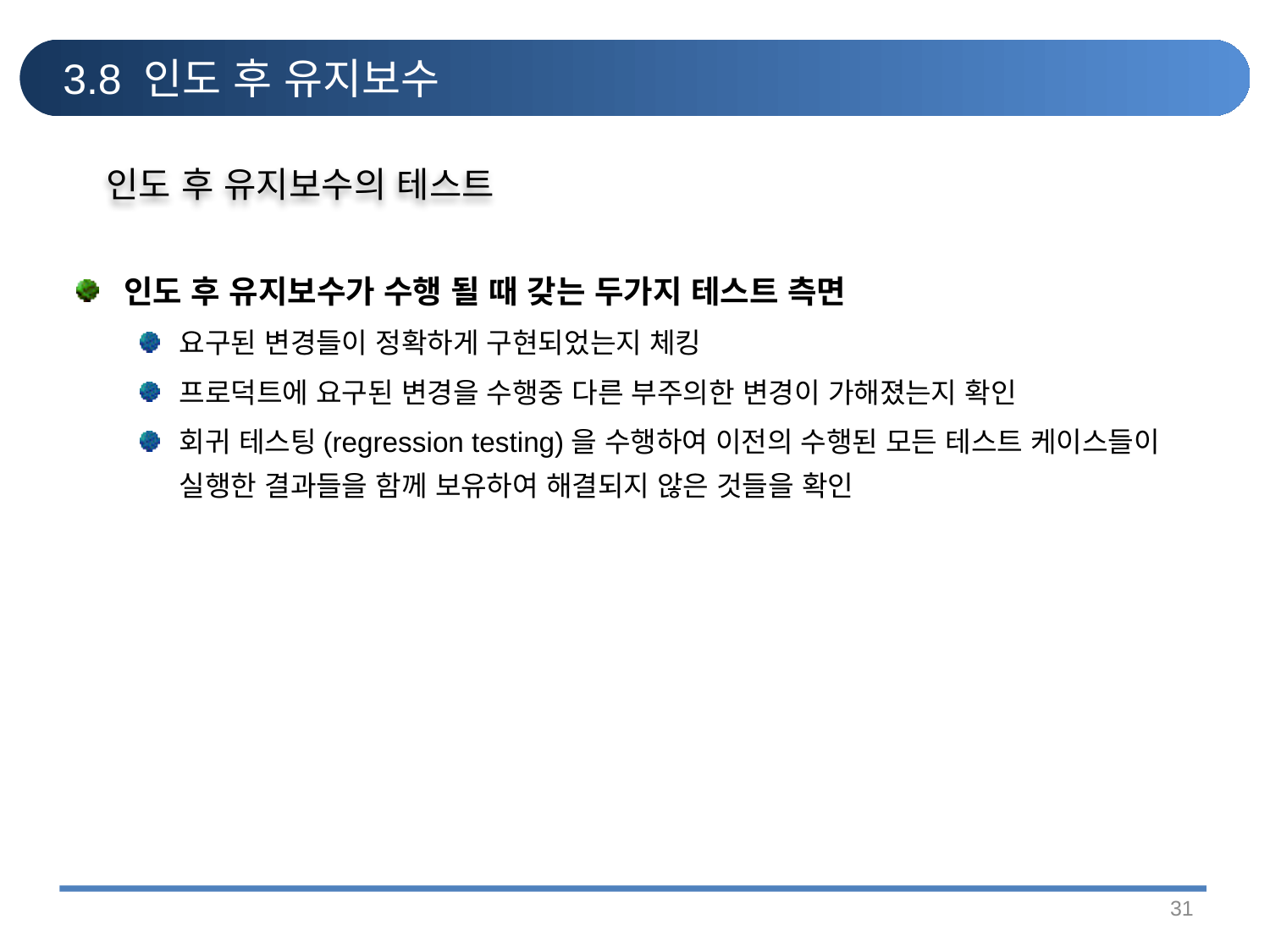

# 3.8 인도 후 유지보수
인도 후 유지보수의 테스트
인도 후 유지보수가 수행 될 때 갖는 두가지 테스트 측면
요구된 변경들이 정확하게 구현되었는지 체킹
프로덕트에 요구된 변경을 수행중 다른 부주의한 변경이 가해졌는지 확인
회귀 테스팅(regression testing)을 수행하여 이전의 수행된 모든 테스트 케이스들이 실행한 결과들을 함께 보유하여 해결되지 않은 것들을 확인

31